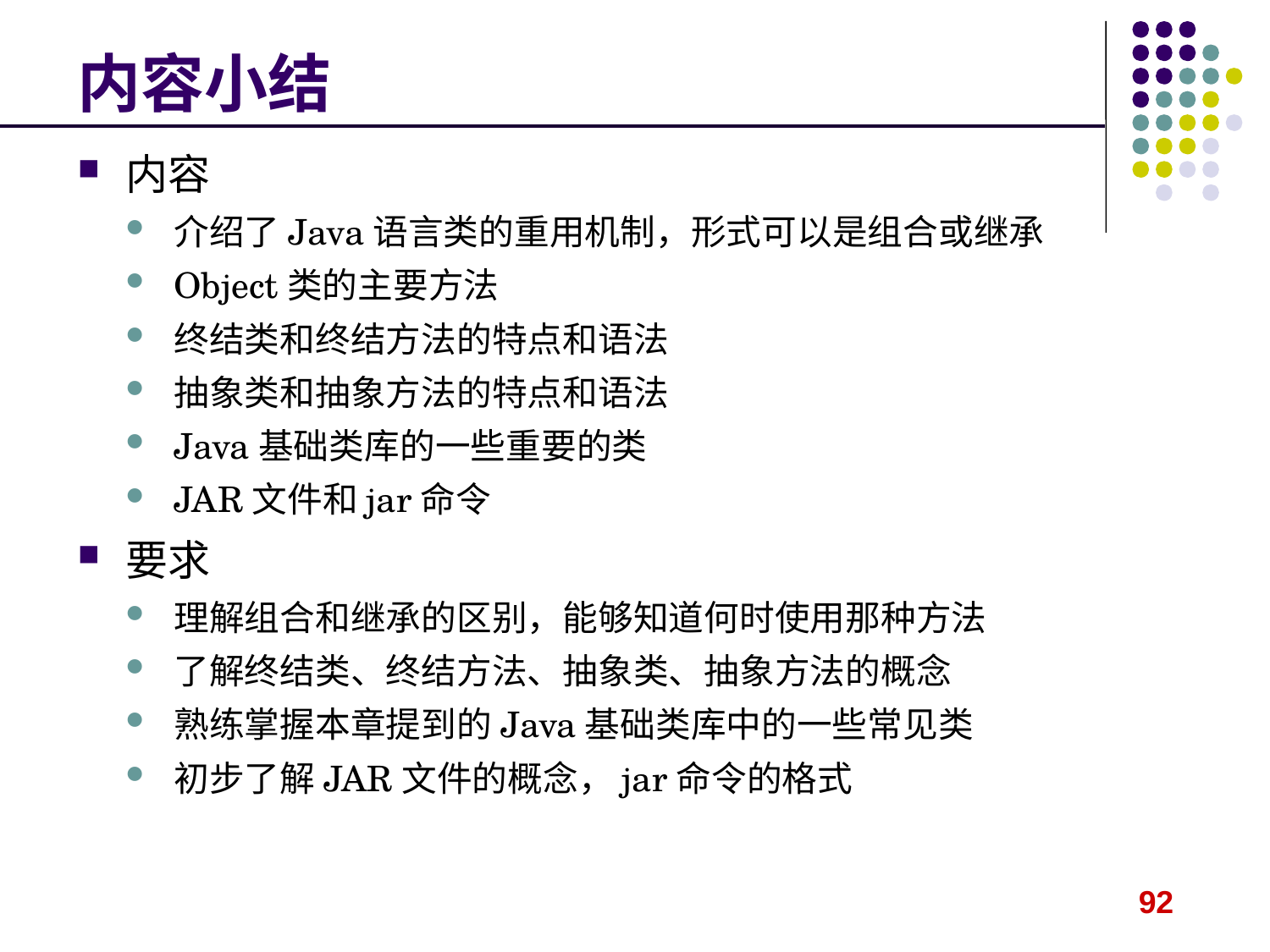

# 内容小结
内容
介绍了Java语言类的重用机制，形式可以是组合或继承
Object类的主要方法
终结类和终结方法的特点和语法
抽象类和抽象方法的特点和语法
Java基础类库的一些重要的类
JAR文件和jar命令
要求
理解组合和继承的区别，能够知道何时使用那种方法
了解终结类、终结方法、抽象类、抽象方法的概念
熟练掌握本章提到的Java基础类库中的一些常见类
初步了解JAR文件的概念，jar命令的格式